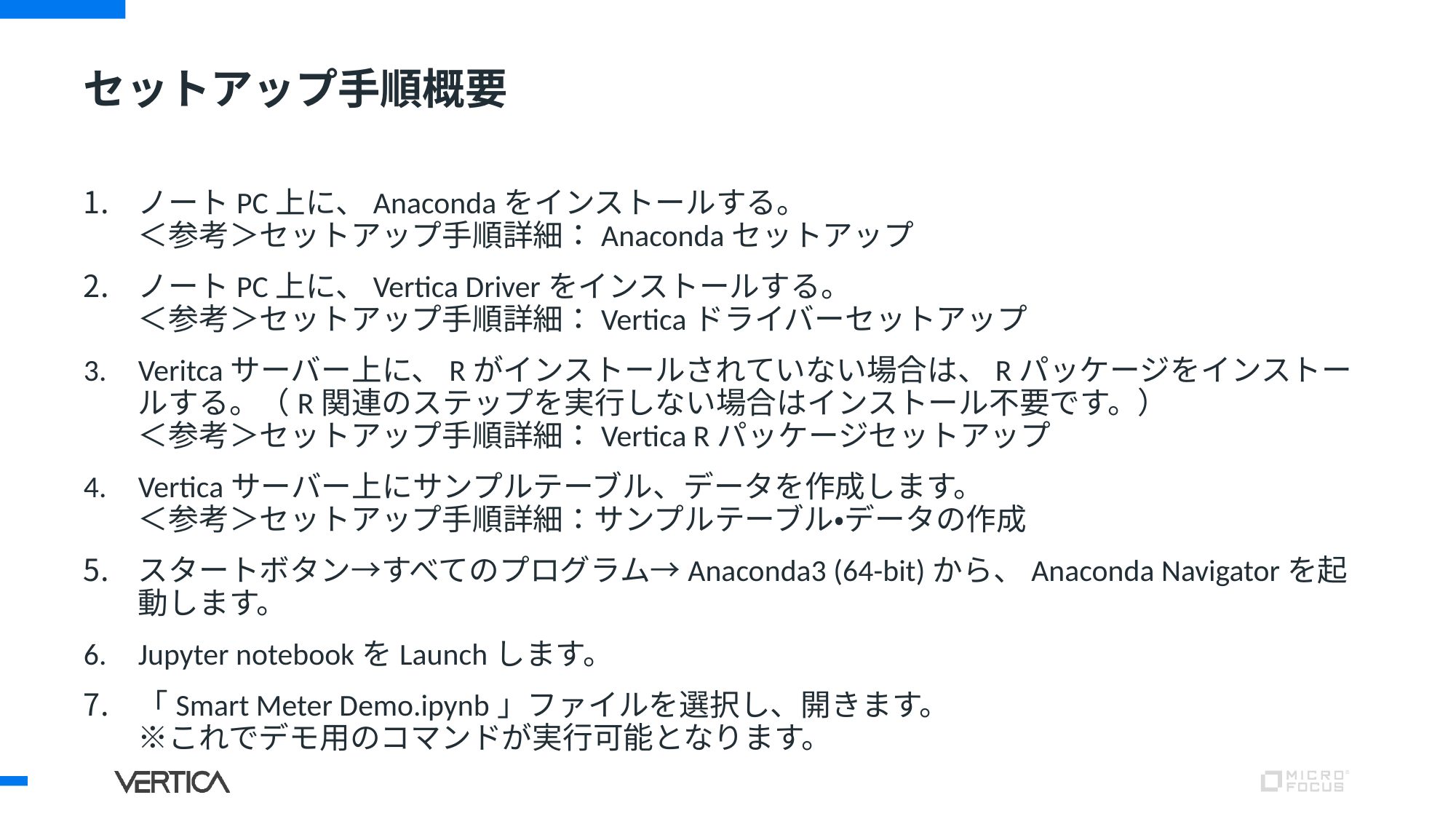

# セットアップ手順概要

ノートPC上に、Anacondaをインストールする。
＜参考＞セットアップ手順詳細：Anacondaセットアップ
ノートPC上に、Vertica Driverをインストールする。
＜参考＞セットアップ手順詳細：Verticaドライバーセットアップ
Veritcaサーバー上に、Rがインストールされていない場合は、Rパッケージをインストールする。（R関連のステップを実行しない場合はインストール不要です。）
＜参考＞セットアップ手順詳細：Vertica Rパッケージセットアップ
Verticaサーバー上にサンプルテーブル、データを作成します。
＜参考＞セットアップ手順詳細：サンプルテーブル・データの作成
スタートボタン→すべてのプログラム→Anaconda3 (64-bit)から、Anaconda Navigatorを起動します。
Jupyter notebookをLaunchします。
「Smart Meter Demo.ipynb」ファイルを選択し、開きます。
※これでデモ用のコマンドが実行可能となります。